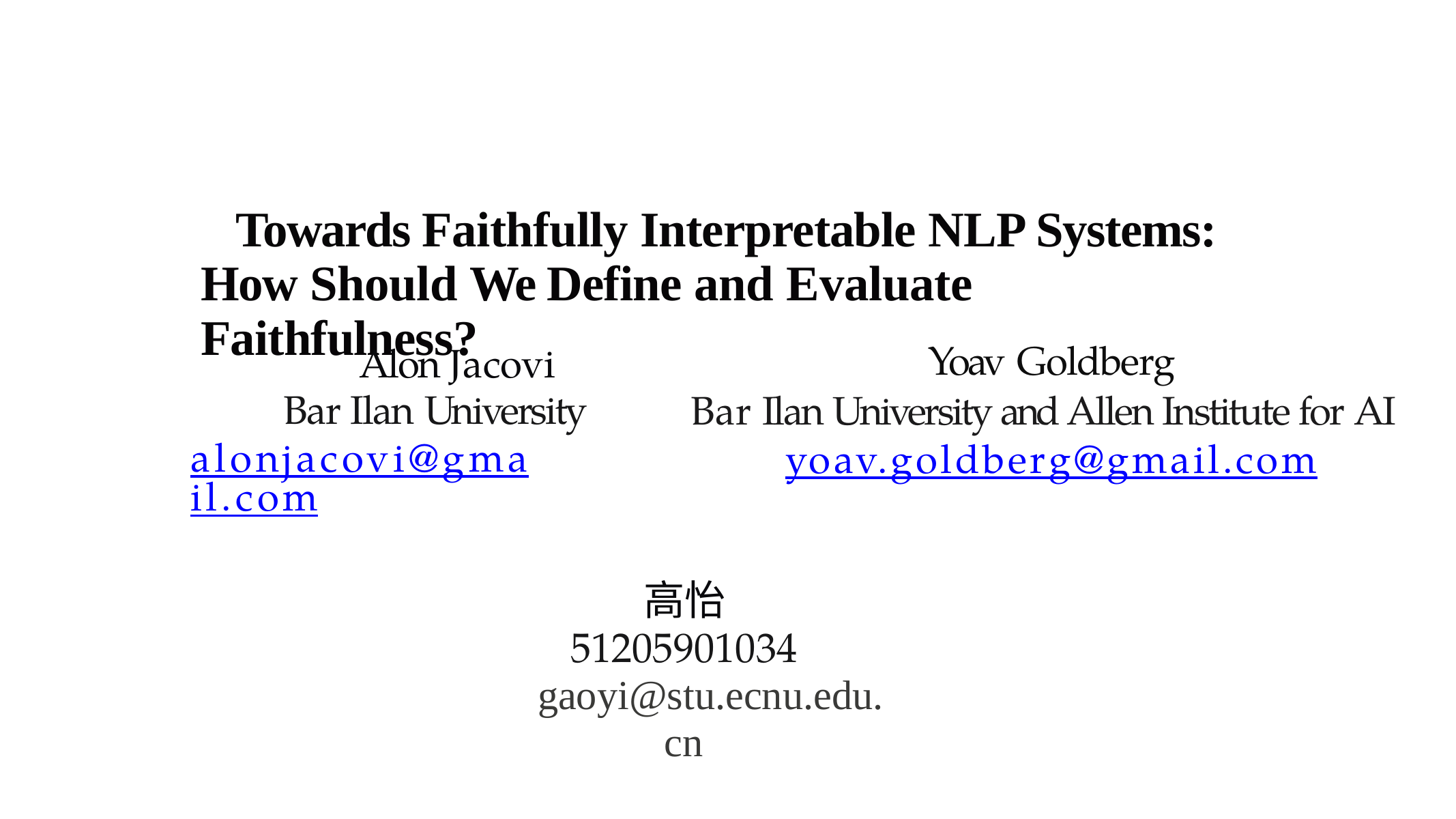

# Towards Faithfully Interpretable NLP Systems:  How Should We Define and Evaluate Faithfulness?
Yoav Goldberg
Bar Ilan University and Allen Institute for AI  yoav.goldberg@gmail.com
Alon Jacovi  Bar Ilan University
alonjacovi@gmail.com
 高怡51205901034
gaoyi@stu.ecnu.edu.cn